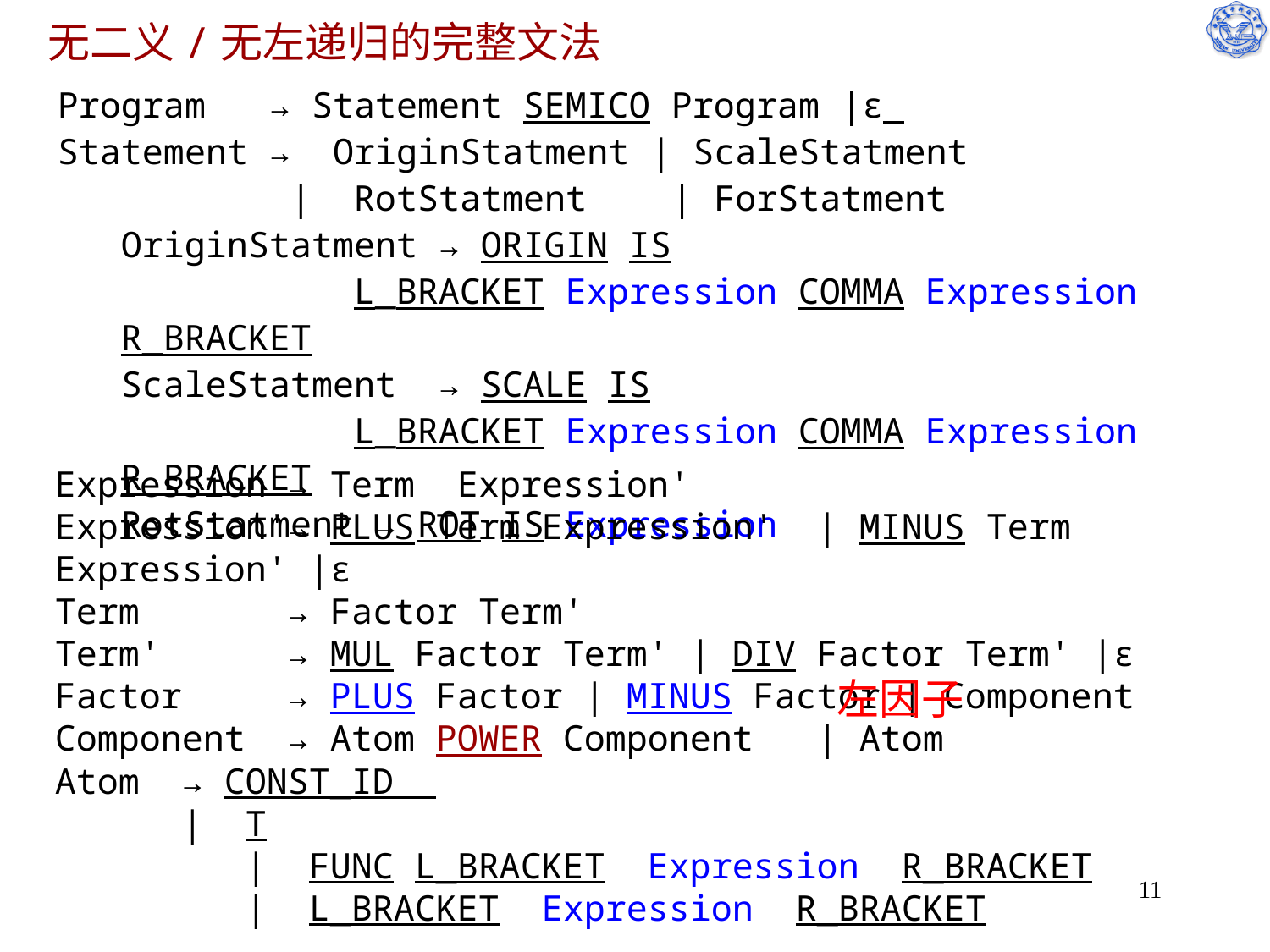

# 无二义/无左递归的完整文法
Program   → Statement SEMICO Program |ε
Statement →  OriginStatment | ScaleStatment
        |  RotStatment    | ForStatment
OriginStatment → ORIGIN IS
           L_BRACKET Expression COMMA Expression R_BRACKET
ScaleStatment  → SCALE IS
           L_BRACKET Expression COMMA Expression R_BRACKET
RotStatment → ROT IS Expression
Expression → Term  Expression'
Expression'→ PLUS Term Expression'  | MINUS Term Expression' |ε
Term       → Factor Term'
Term'      → MUL Factor Term' | DIV Factor Term' |ε
Factor     → PLUS Factor | MINUS Factor | Component
Component  → Atom POWER Component	| Atom
Atom  → CONST_ID
	|  T
	|  FUNC L_BRACKET  Expression  R_BRACKET
	|  L_BRACKET  Expression  R_BRACKET
左因子
11